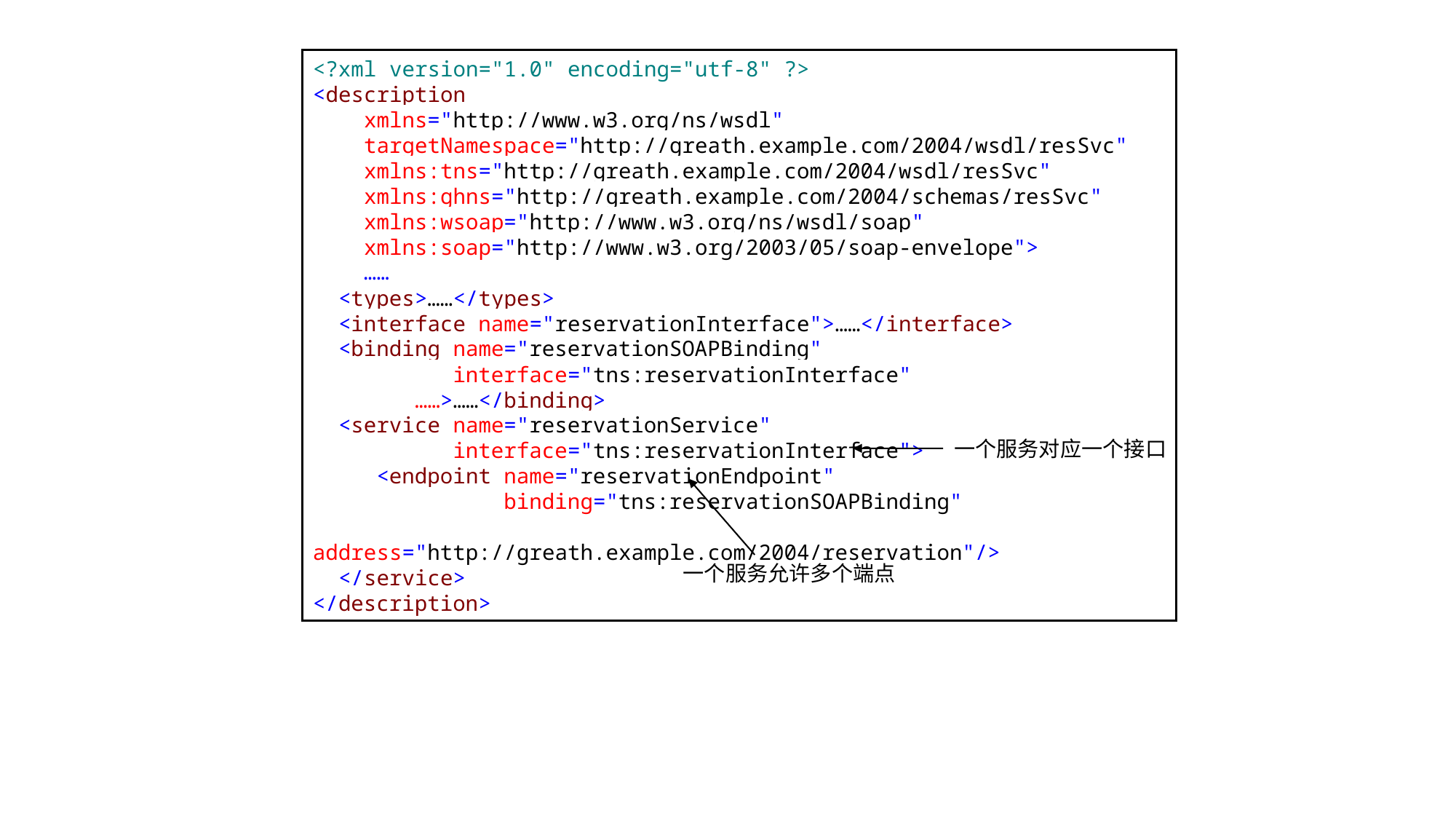

<?xml version="1.0" encoding="utf-8" ?>
<description
    xmlns="http://www.w3.org/ns/wsdl"
    targetNamespace="http://greath.example.com/2004/wsdl/resSvc"
    xmlns:tns="http://greath.example.com/2004/wsdl/resSvc"
    xmlns:ghns="http://greath.example.com/2004/schemas/resSvc"
    xmlns:wsoap="http://www.w3.org/ns/wsdl/soap"
    xmlns:soap="http://www.w3.org/2003/05/soap-envelope">
    ……
  <types>……</types>
  <interface name="reservationInterface">……</interface>
  <binding name="reservationSOAPBinding"
           interface="tns:reservationInterface"
        ……>……</binding>
  <service name="reservationService"
           interface="tns:reservationInterface">
     <endpoint name="reservationEndpoint"
               binding="tns:reservationSOAPBinding"
               address="http://greath.example.com/2004/reservation"/>
  </service>
</description>
一个服务对应一个接口

一个服务允许多个端点